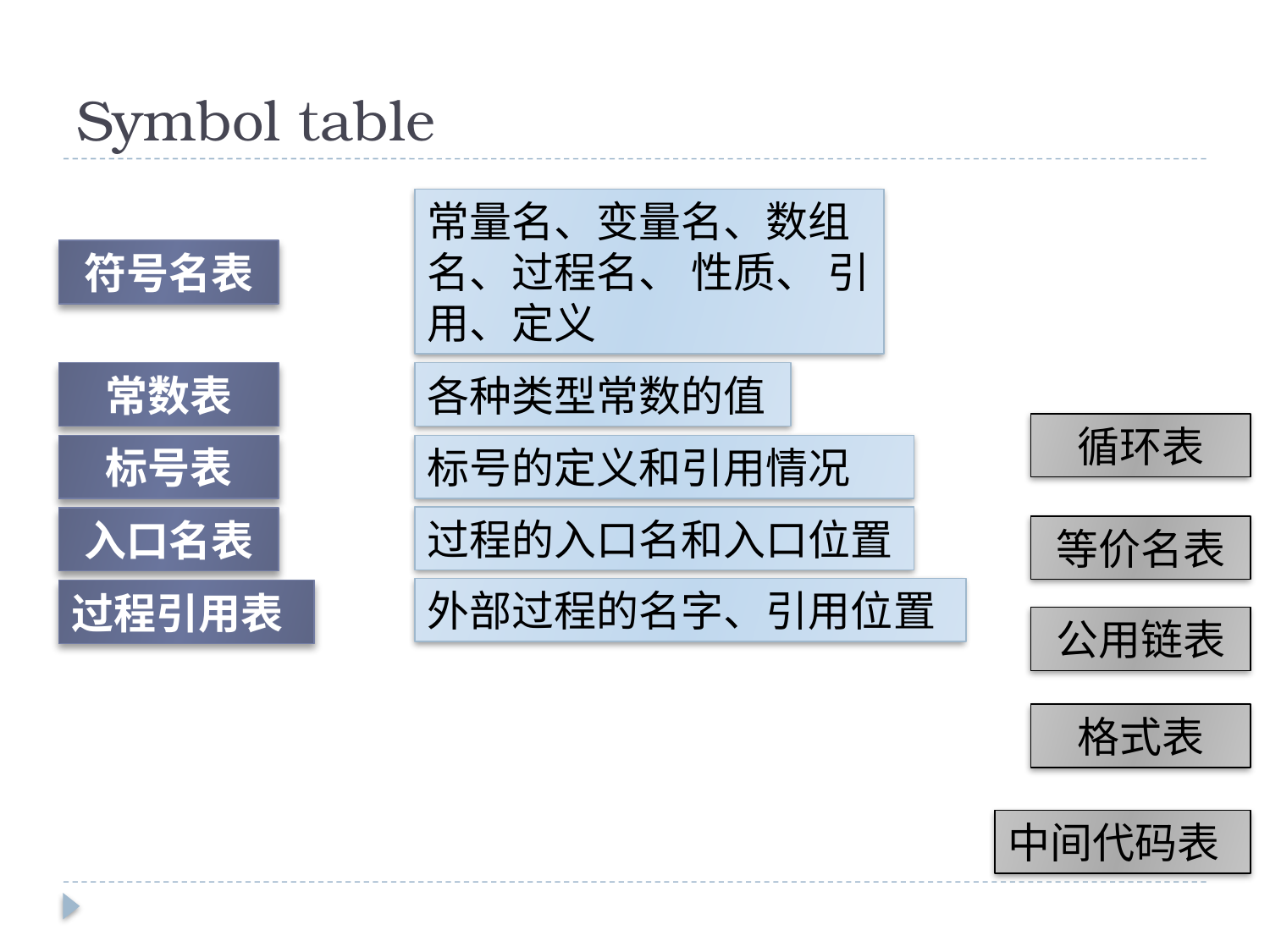

# Symbol table
常量名、变量名、数组名、过程名、 性质、 引用、定义
符号名表
各种类型常数的值
常数表
循环表
标号表
标号的定义和引用情况
过程的入口名和入口位置
入口名表
等价名表
外部过程的名字、引用位置
过程引用表
公用链表
格式表
中间代码表
4